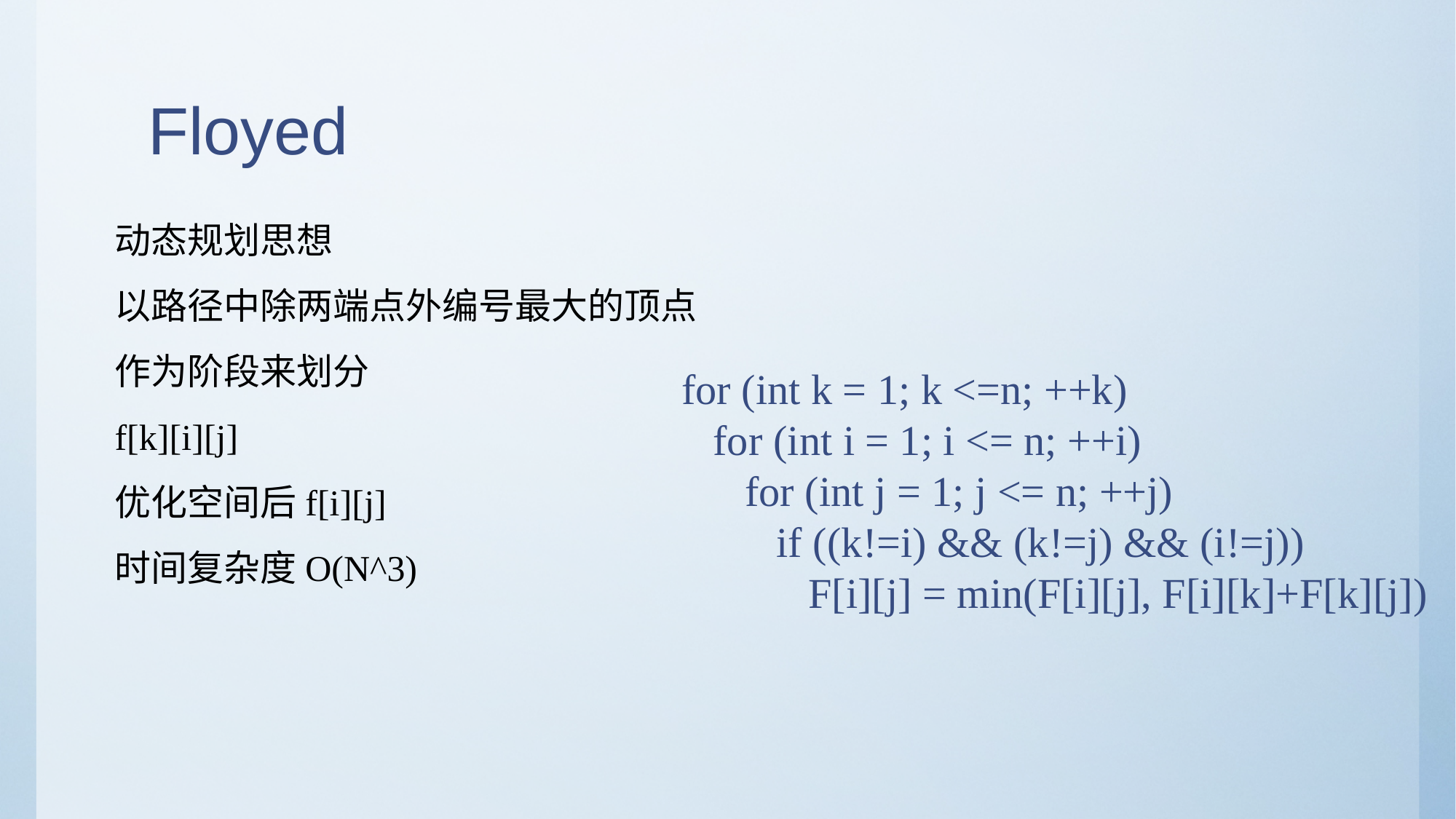

# Floyed
动态规划思想
以路径中除两端点外编号最大的顶点作为阶段来划分
f[k][i][j]
优化空间后f[i][j]
时间复杂度O(N^3)
for (int k = 1; k <=n; ++k)
   for (int i = 1; i <= n; ++i)
      for (int j = 1; j <= n; ++j)
         if ((k!=i) && (k!=j) && (i!=j))
            F[i][j] = min(F[i][j], F[i][k]+F[k][j])